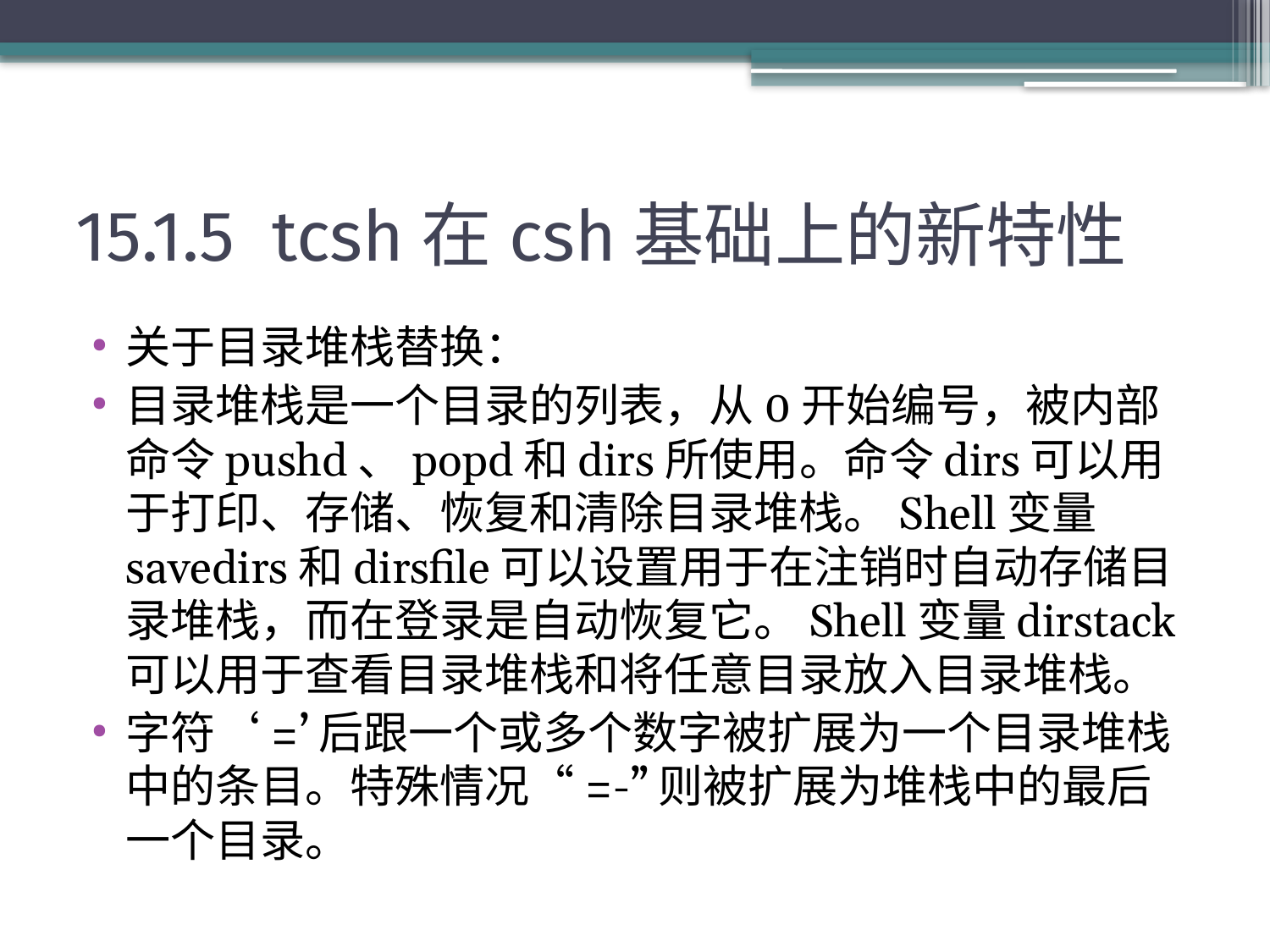

# 15.1.5  tcsh在csh基础上的新特性
关于目录堆栈替换：
目录堆栈是一个目录的列表，从0开始编号，被内部命令pushd、popd和dirs所使用。命令dirs可以用于打印、存储、恢复和清除目录堆栈。Shell变量savedirs和dirsfile可以设置用于在注销时自动存储目录堆栈，而在登录是自动恢复它。Shell变量dirstack可以用于查看目录堆栈和将任意目录放入目录堆栈。
字符‘=’后跟一个或多个数字被扩展为一个目录堆栈中的条目。特殊情况“=-”则被扩展为堆栈中的最后一个目录。